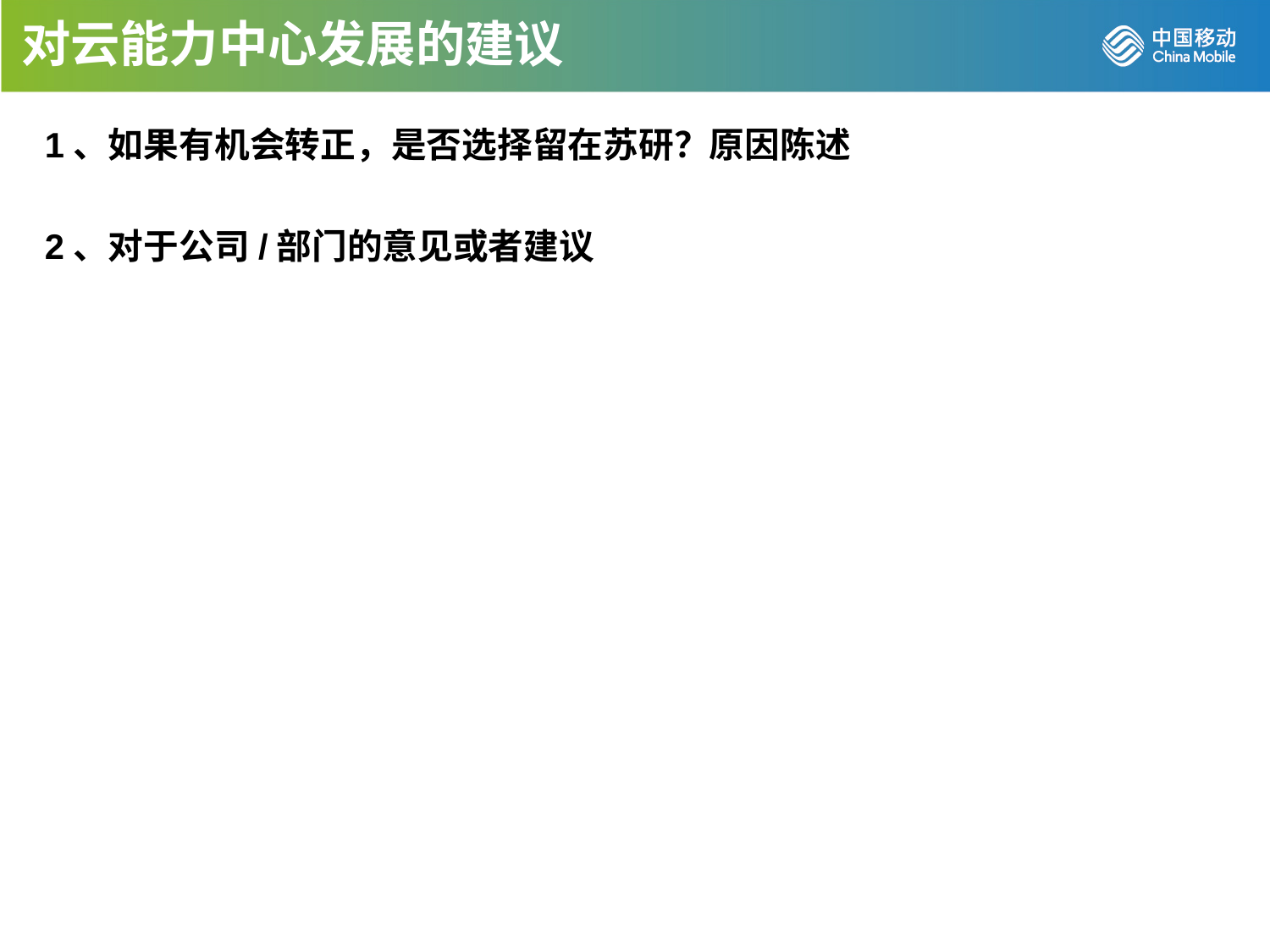

# 对云能力中心发展的建议
1、如果有机会转正，是否选择留在苏研？原因陈述

2、对于公司/部门的意见或者建议